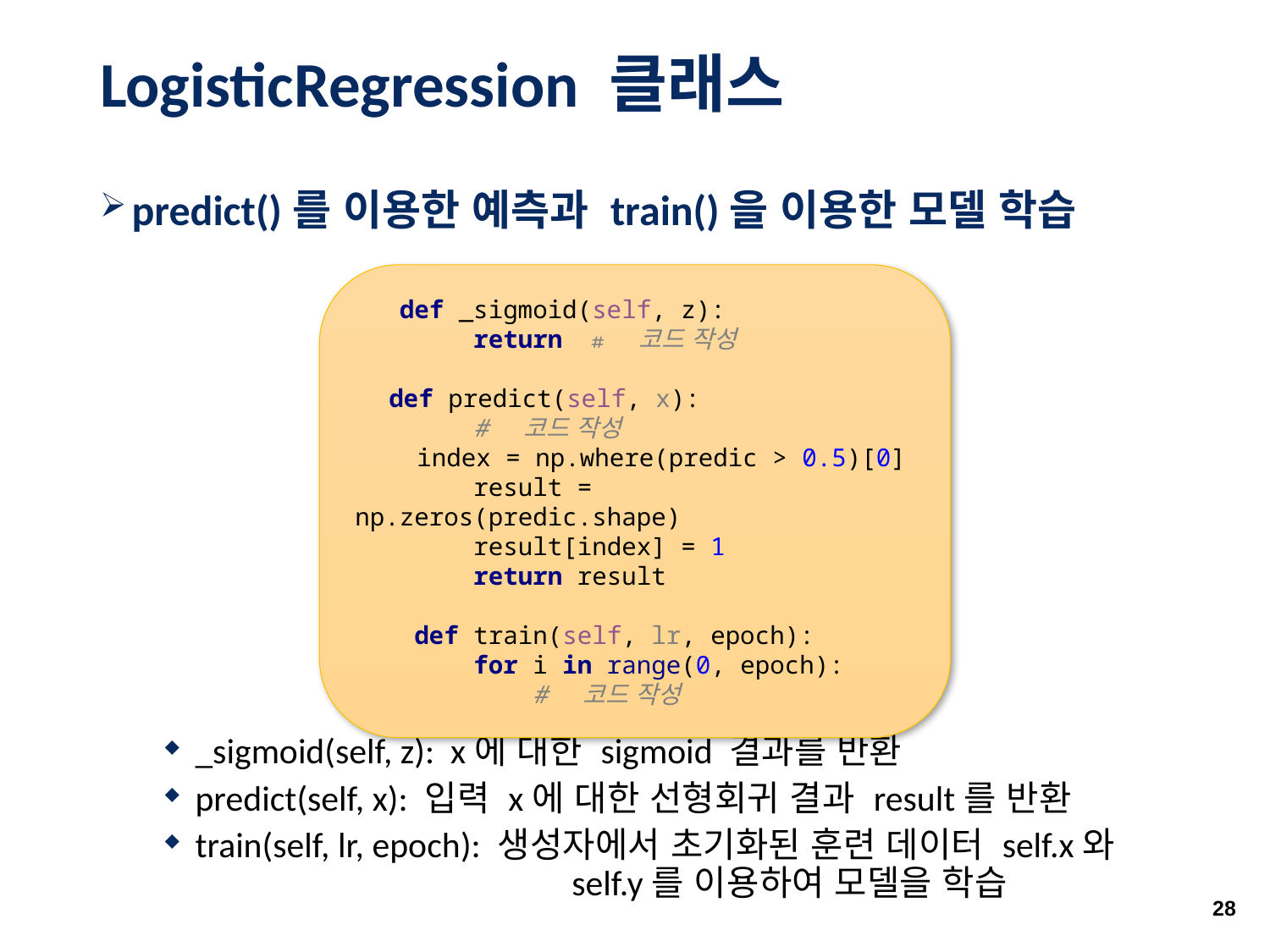

# LogisticRegression 클래스
predict()를 이용한 예측과 train()을 이용한 모델 학습

_sigmoid(self, z):  x에 대한 sigmoid 결과를 반환
predict(self, x): 입력 x에 대한 선형회귀 결과 result를 반환
train(self, lr, epoch): 생성자에서 초기화된 훈련 데이터 self.x와
                                     self.y를 이용하여 모델을 학습
   def _sigmoid(self, z):
        return  #  코드 작성
    def predict(self, x):
        #  코드 작성
        index = np.where(predic > 0.5)[0]
        result = np.zeros(predic.shape)
        result[index] = 1
        return result
    def train(self, lr, epoch):
        for i in range(0, epoch):
            #  코드 작성
28